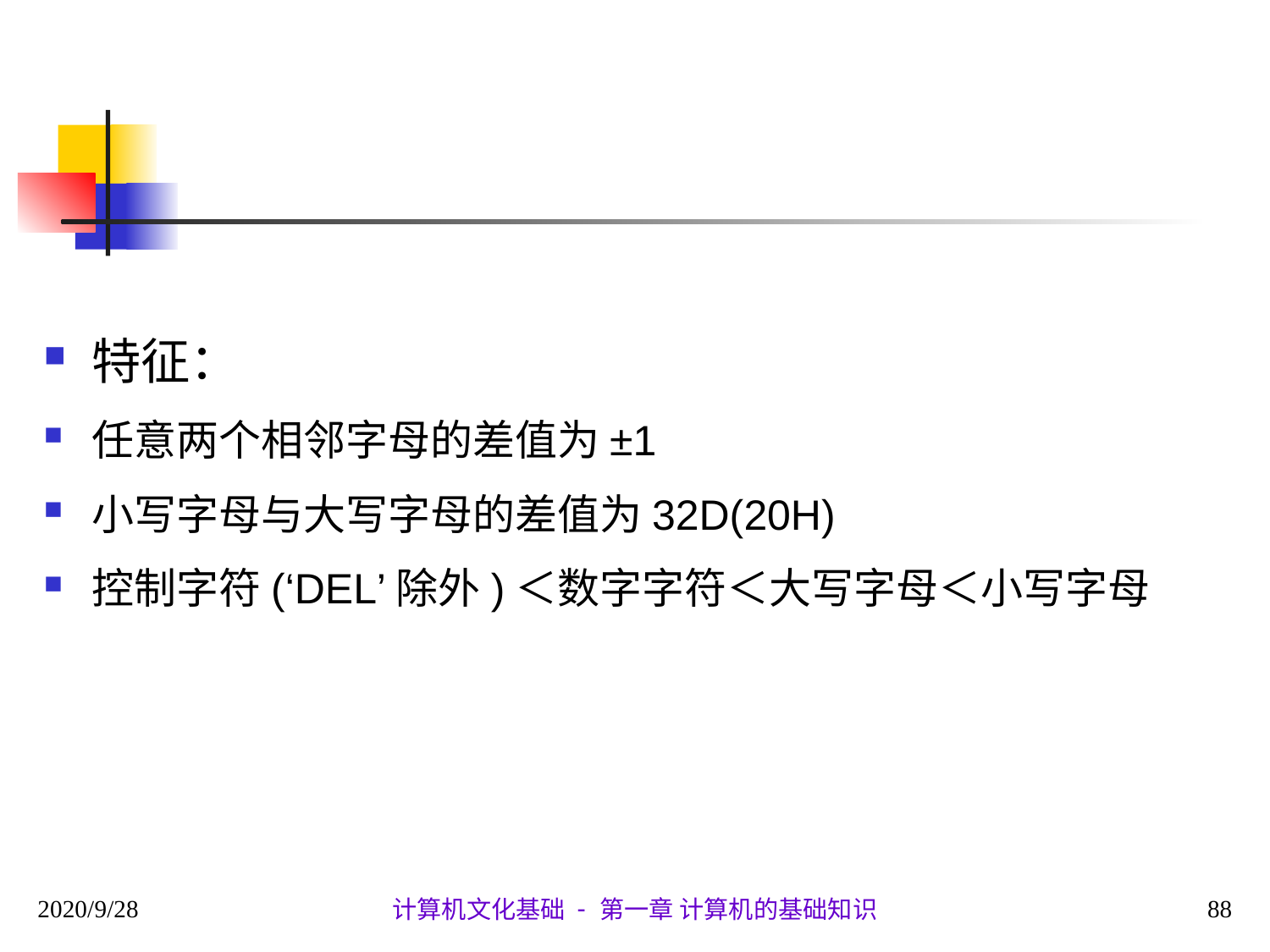

#
特征：
任意两个相邻字母的差值为±1
小写字母与大写字母的差值为32D(20H)
控制字符(‘DEL’除外)＜数字字符＜大写字母＜小写字母

2020/9/28
88
计算机文化基础 - 第一章 计算机的基础知识